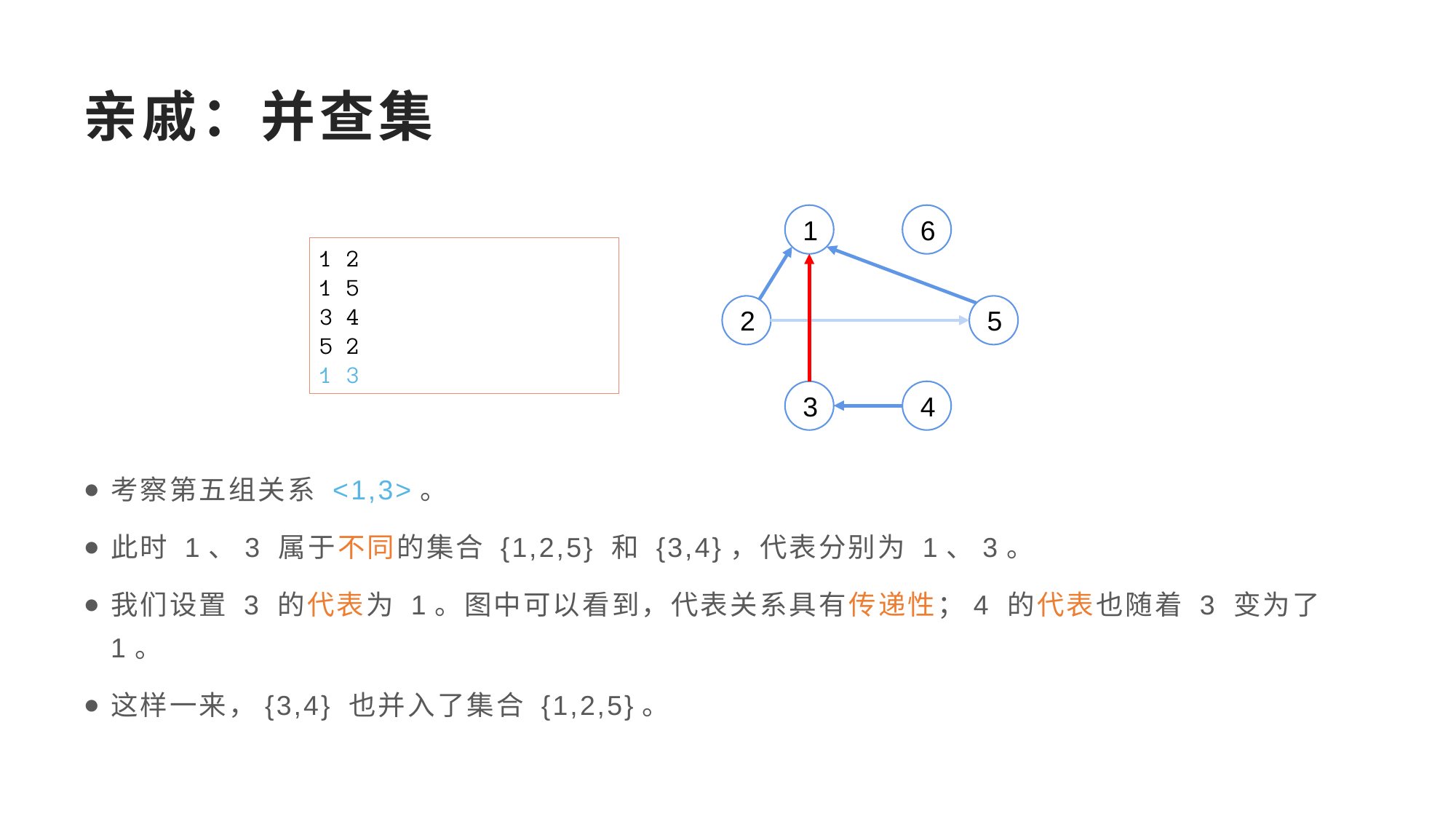

# 亲戚：并查集

考察第五组关系 <1,3>。
此时 1、3 属于不同的集合 {1,2,5} 和 {3,4}，代表分别为 1、3。
我们设置 3 的代表为 1。图中可以看到，代表关系具有传递性；4 的代表也随着 3 变为了 1。
这样一来，{3,4} 也并入了集合 {1,2,5}。
1
6
2
5
3
4
1 2
1 5
3 4
5 2
1 3